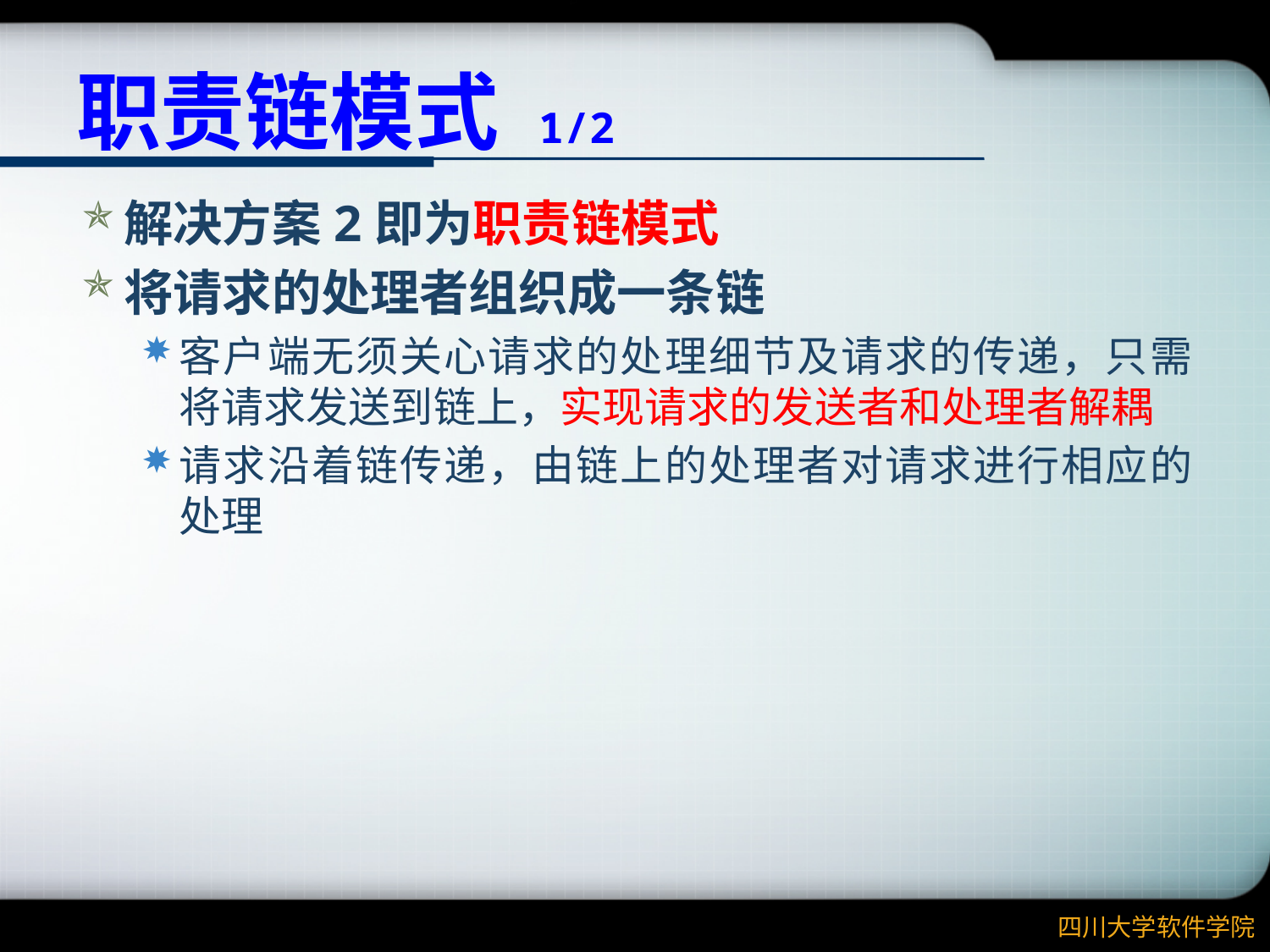

# 职责链模式 1/2
解决方案2即为职责链模式
将请求的处理者组织成一条链
客户端无须关心请求的处理细节及请求的传递，只需将请求发送到链上，实现请求的发送者和处理者解耦
请求沿着链传递，由链上的处理者对请求进行相应的处理